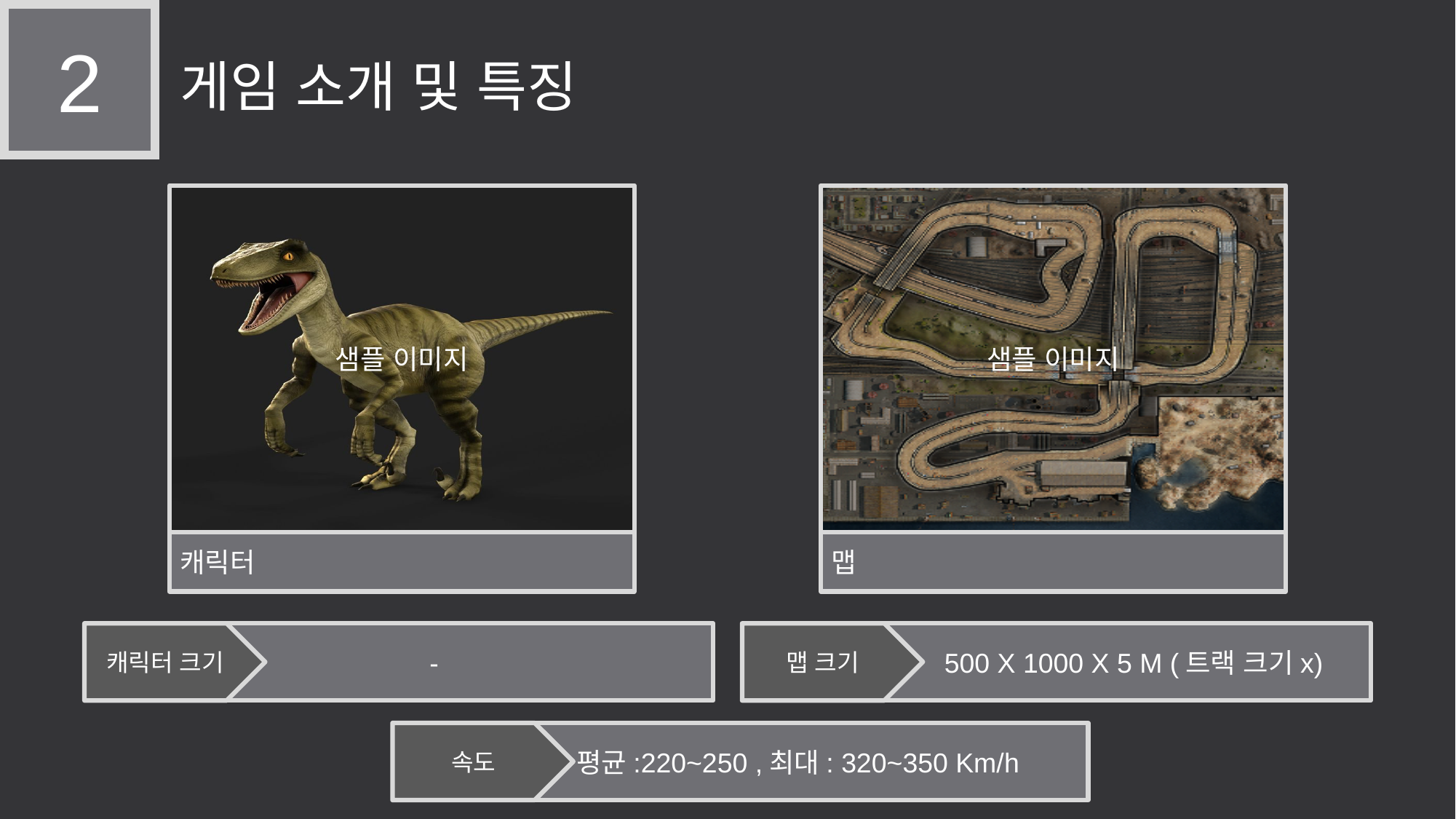

2
게임 소개 및 특징
샘플 이미지
샘플 이미지
캐릭터
맵
맵 크기
캐릭터 크기
           500 X 1000 X 5 M (트랙 크기x)
-
속도
     평균:220~250 ,최대: 320~350 Km/h